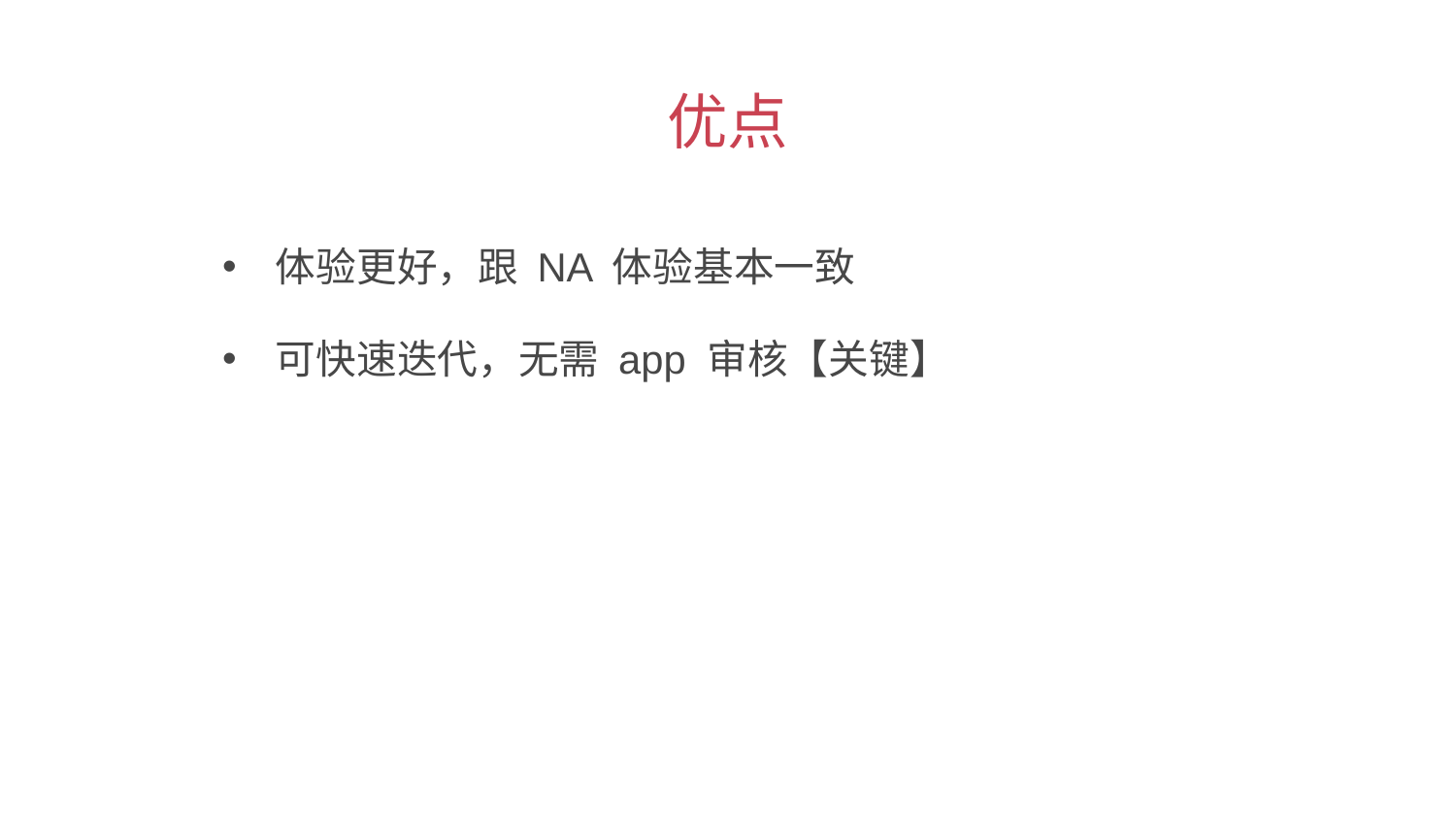

优点
 体验更好，跟 NA 体验基本一致
 可快速迭代，无需 app 审核【关键】